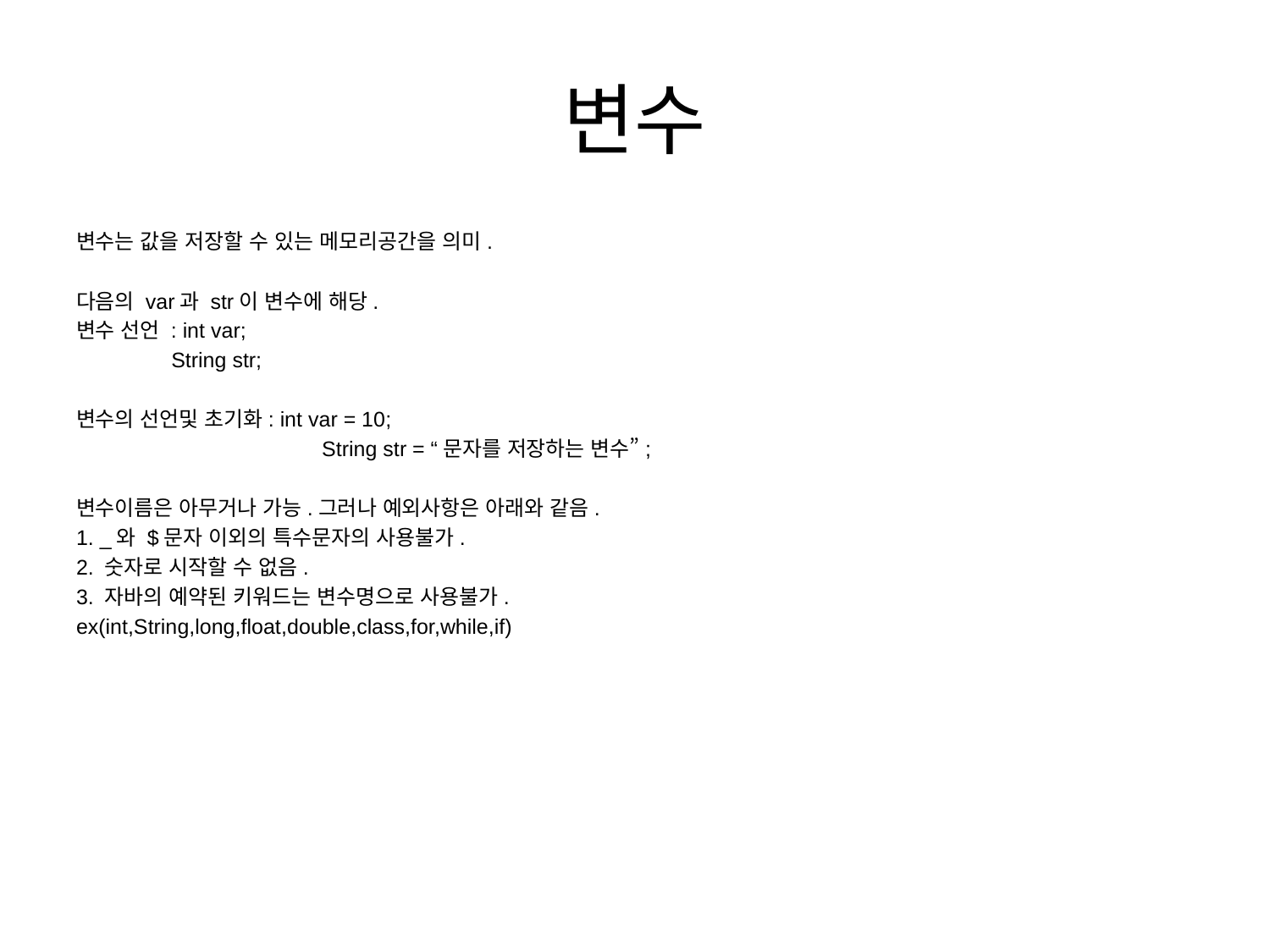

# 변수
변수는 값을 저장할 수 있는 메모리공간을 의미.

다음의 var과 str이 변수에 해당.
변수 선언 : int var;
	        String str;

변수의 선언및 초기화: int var = 10;
		            String str = “문자를 저장하는 변수”;

변수이름은 아무거나 가능.그러나 예외사항은 아래와 같음.
1. _와 $문자 이외의 특수문자의 사용불가.
2. 숫자로 시작할 수 없음.
3. 자바의 예약된 키워드는 변수명으로 사용불가.
ex(int,String,long,float,double,class,for,while,if)